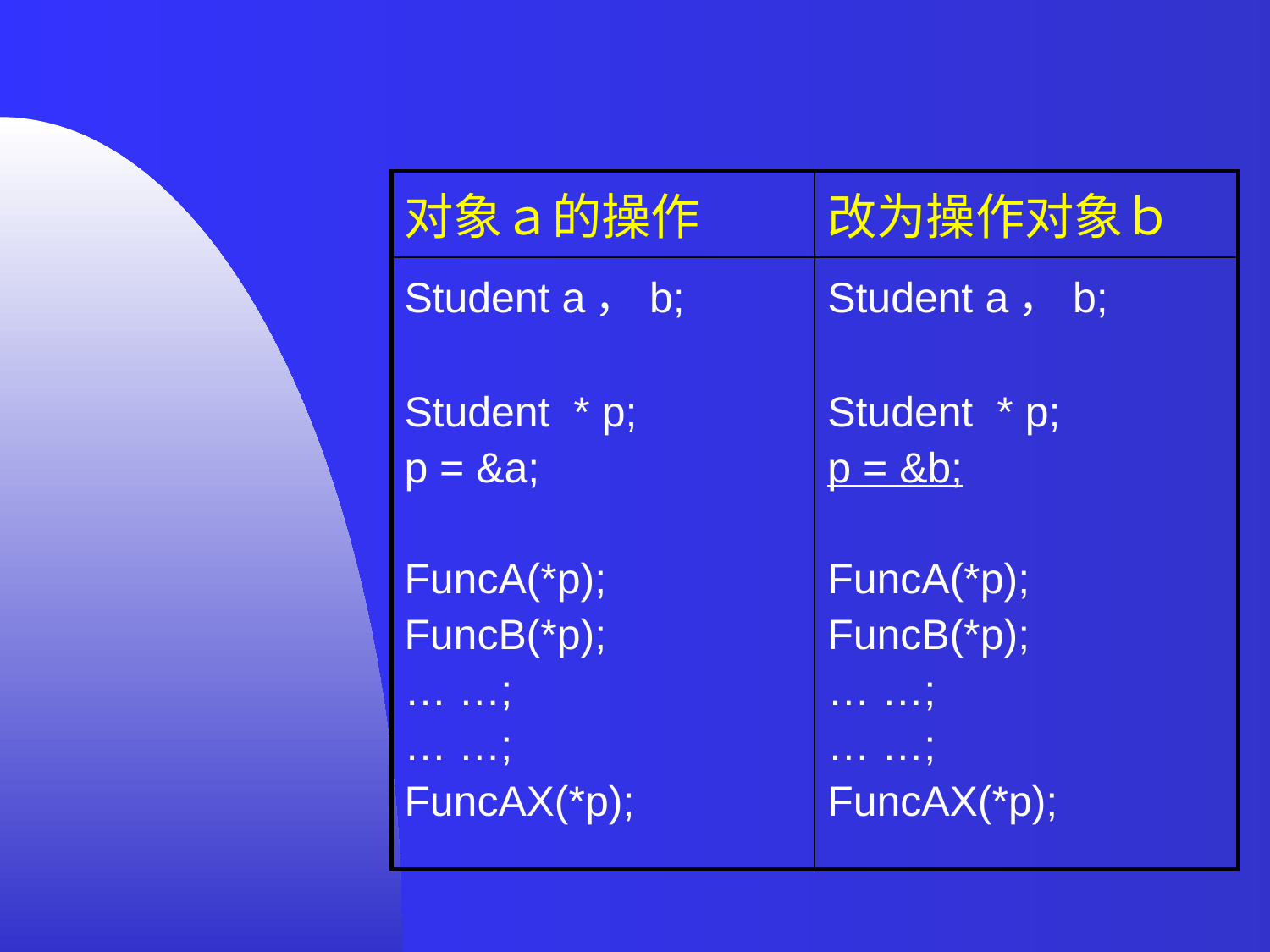

| 对象ａ的操作 | 改为操作对象ｂ |
| --- | --- |
| Student a，b; Student \* p; p = &a; FuncA(\*p); FuncB(\*p); … …; … …; FuncAX(\*p); | Student a，b; Student \* p; p = &b; FuncA(\*p); FuncB(\*p); … …; … …; FuncAX(\*p); |